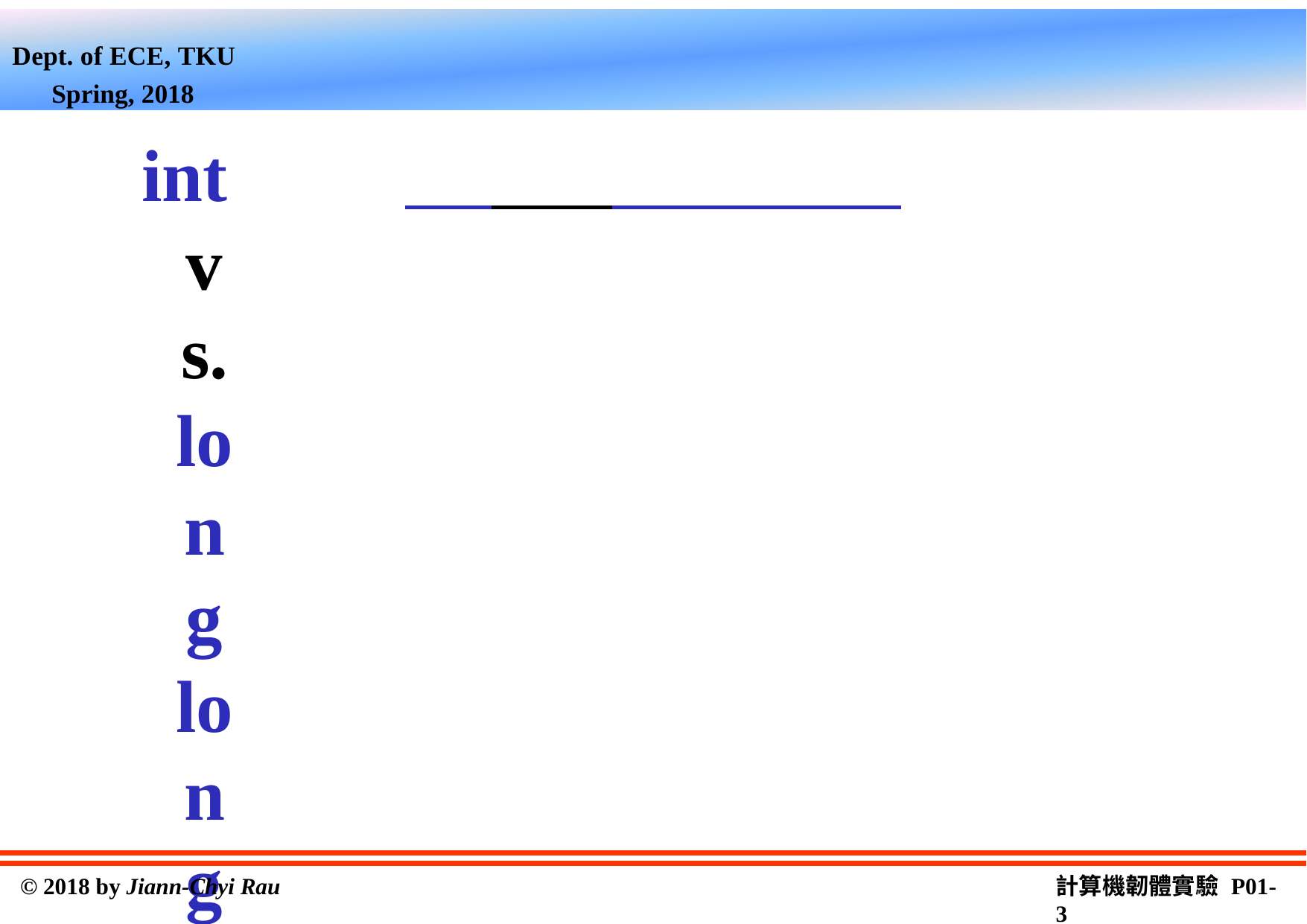

Dept. of ECE, TKU Spring, 2018
int vs. long long

int: 4 bytes
– Max. 231-1 (2147483647)
(after VC++ 2010) long long: 8bytes
– Max. 263-1
– Formatted character: %lld for printf() and scanf()

計算機韌體實驗 P01-3
© 2018 by Jiann-Chyi Rau